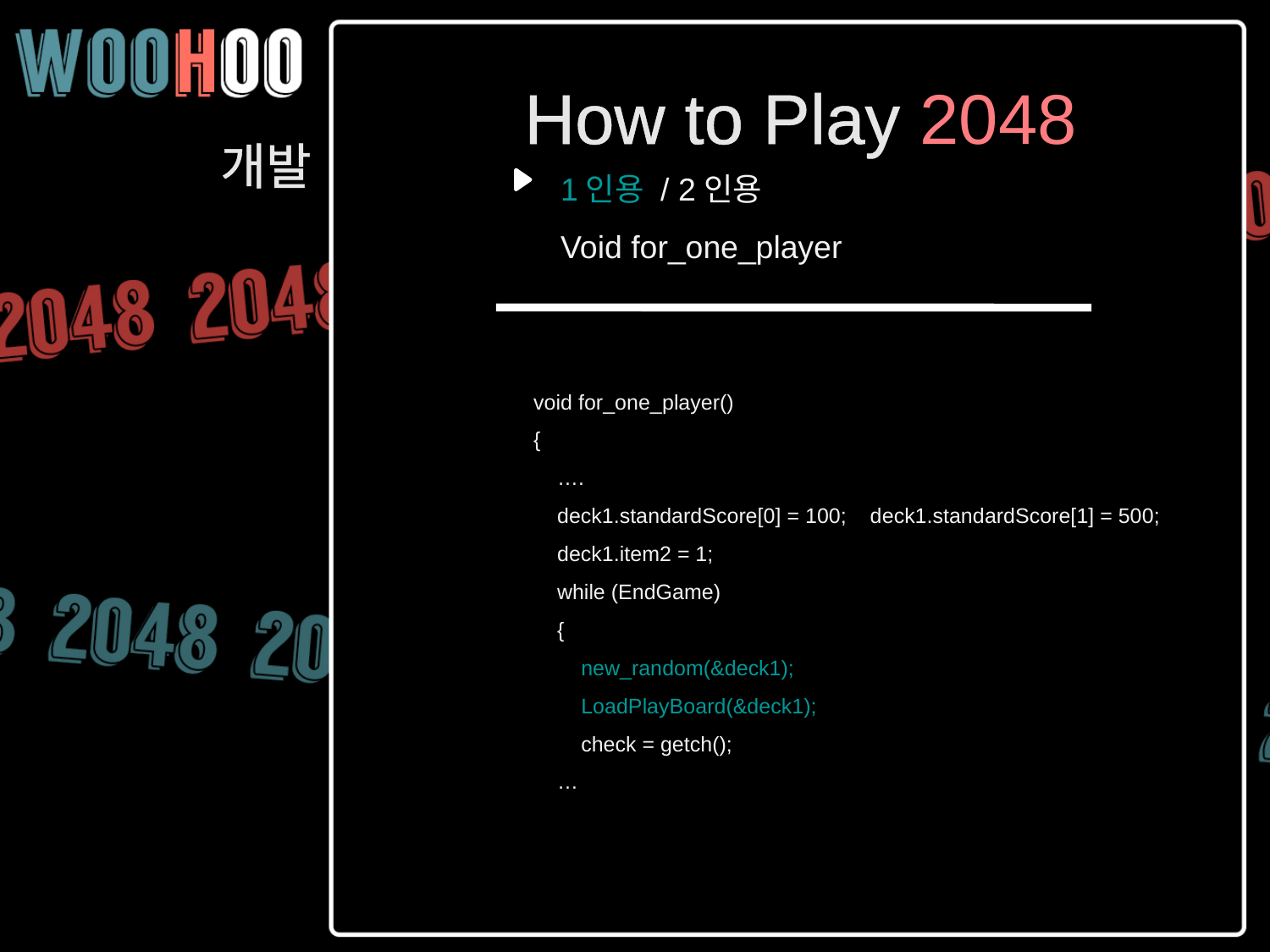

How to Play 2048
개발
1인용 / 2인용
Void for_one_player

void for_one_player()
{
    ….
    deck1.standardScore[0] = 100;    deck1.standardScore[1] = 500;
    deck1.item2 = 1;
    while (EndGame)
    {
        new_random(&deck1);
        LoadPlayBoard(&deck1);
        check = getch();
    …